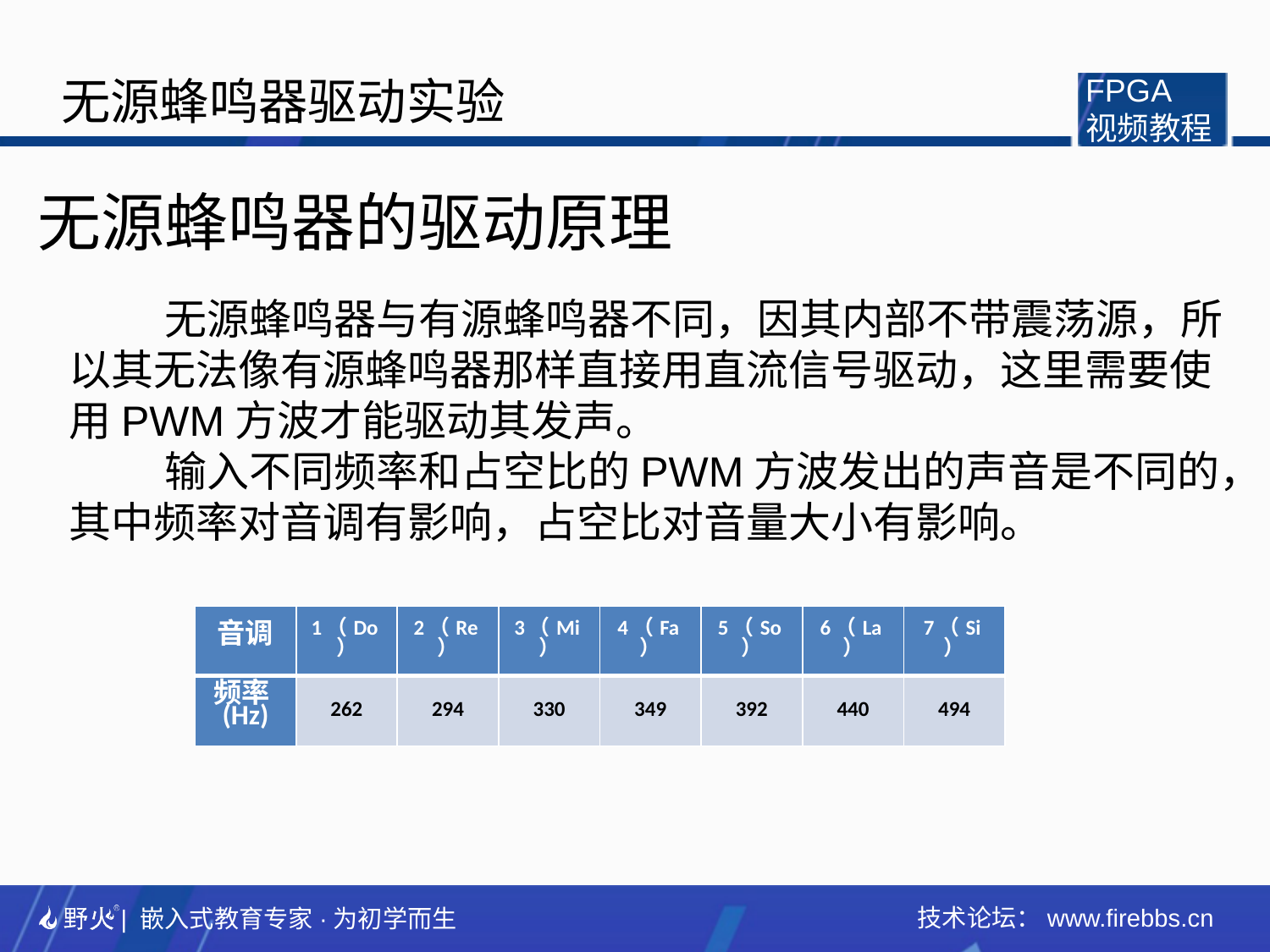

无源蜂鸣器驱动实验
FPGA
视频教程
无源蜂鸣器的驱动原理
         无源蜂鸣器与有源蜂鸣器不同，因其内部不带震荡源，所以其无法像有源蜂鸣器那样直接用直流信号驱动，这里需要使用PWM方波才能驱动其发声。
         输入不同频率和占空比的PWM方波发出的声音是不同的，其中频率对音调有影响，占空比对音量大小有影响。
| 音调 | 1（Do） | 2（Re） | 3（Mi） | 4（Fa） | 5（So） | 6（La） | 7（Si） |
| --- | --- | --- | --- | --- | --- | --- | --- |
| 频率(Hz) | 262 | 294 | 330 | 349 | 392 | 440 | 494 |